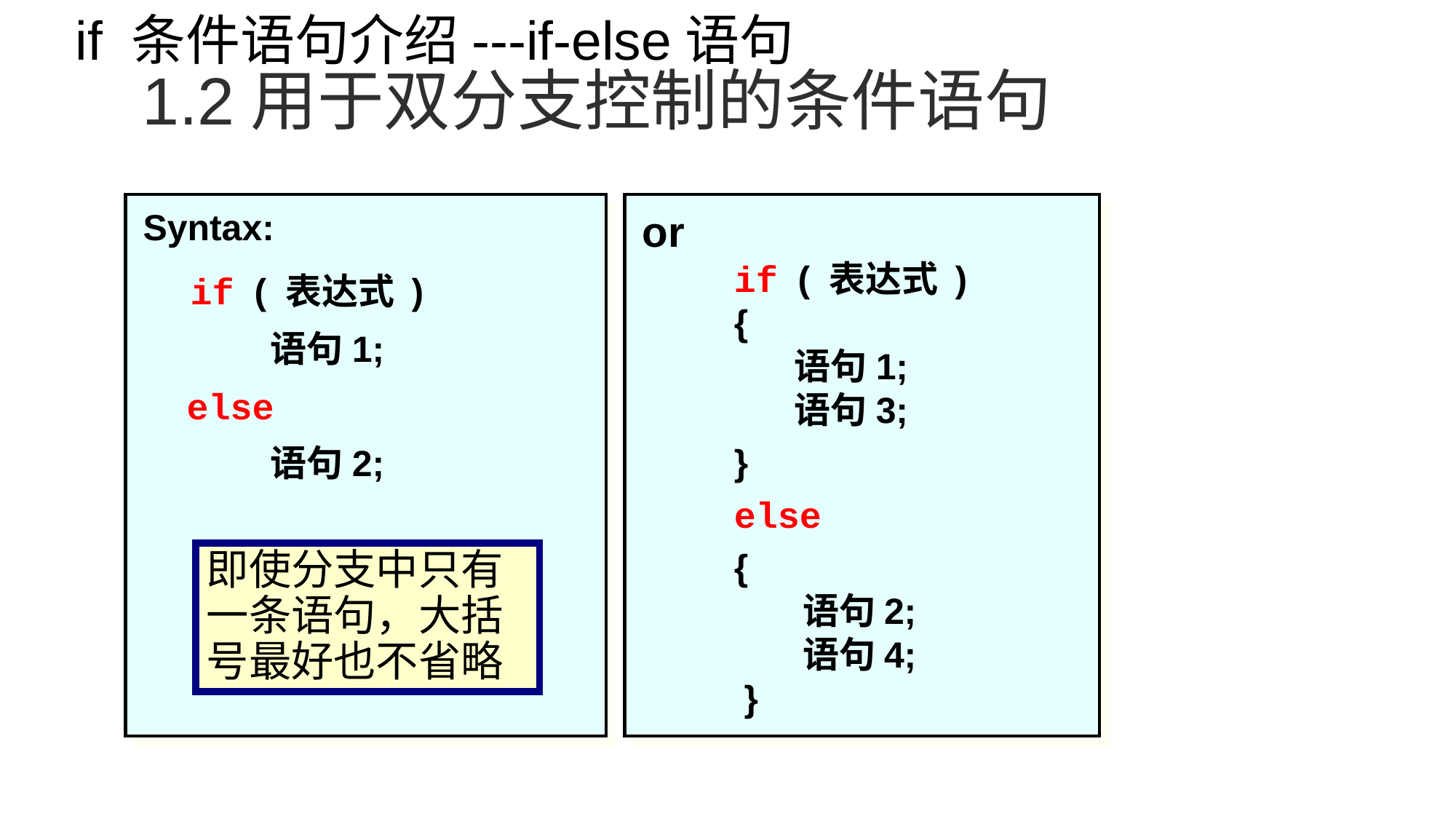

if 条件语句介绍---if-else语句
1.2用于双分支控制的条件语句
Syntax:
    if  ( 表达式 )
	  语句1;
  else
	  语句2;
or
         if  ( 表达式 )
         {
	     语句1;
	     语句3;
         }
         else
         {
	      语句2;
	      语句4;
          }
即使分支中只有一条语句，大括号最好也不省略